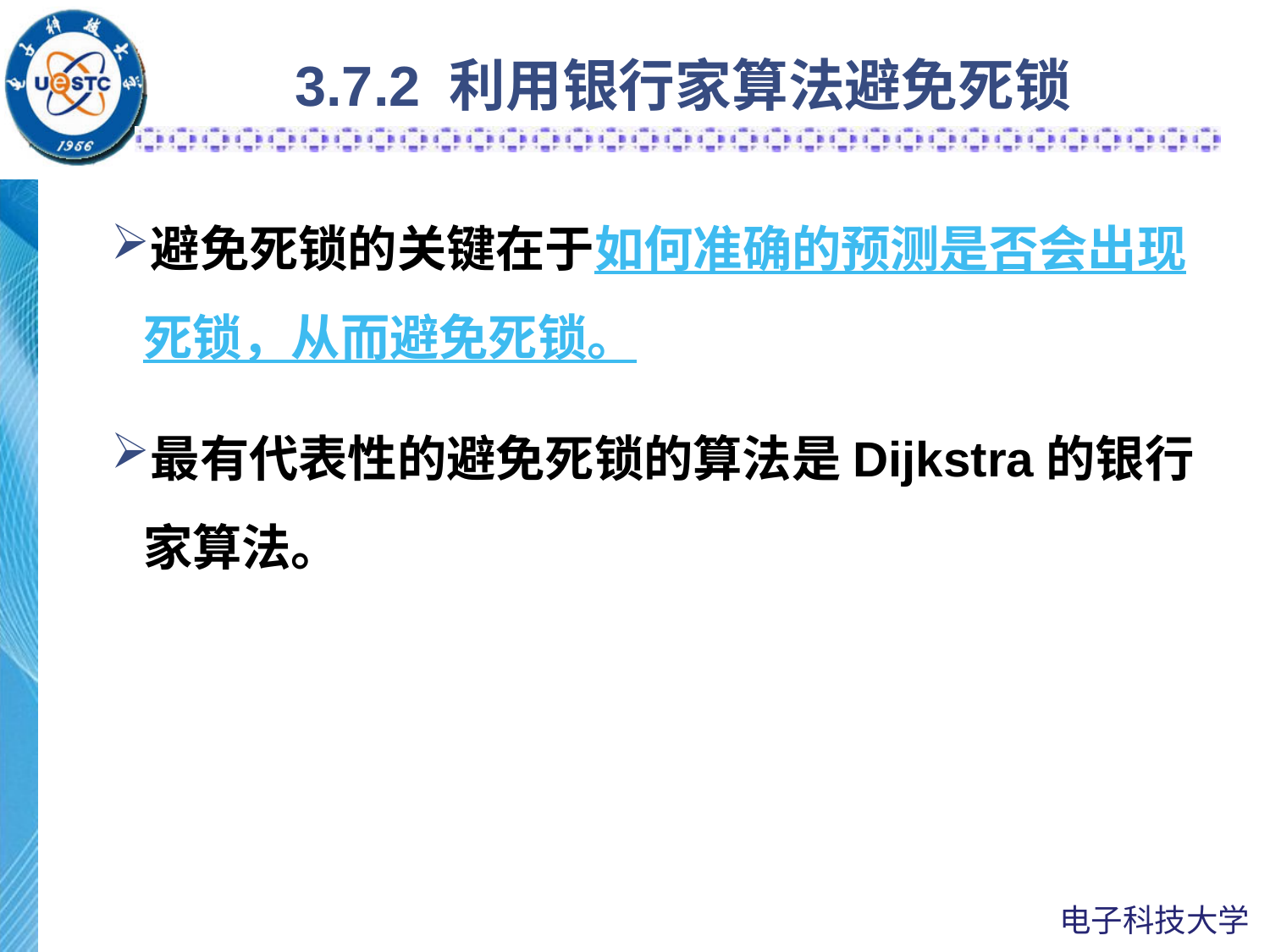

# 3.7.2 利用银行家算法避免死锁
避免死锁的关键在于如何准确的预测是否会出现死锁，从而避免死锁。
最有代表性的避免死锁的算法是Dijkstra的银行家算法。